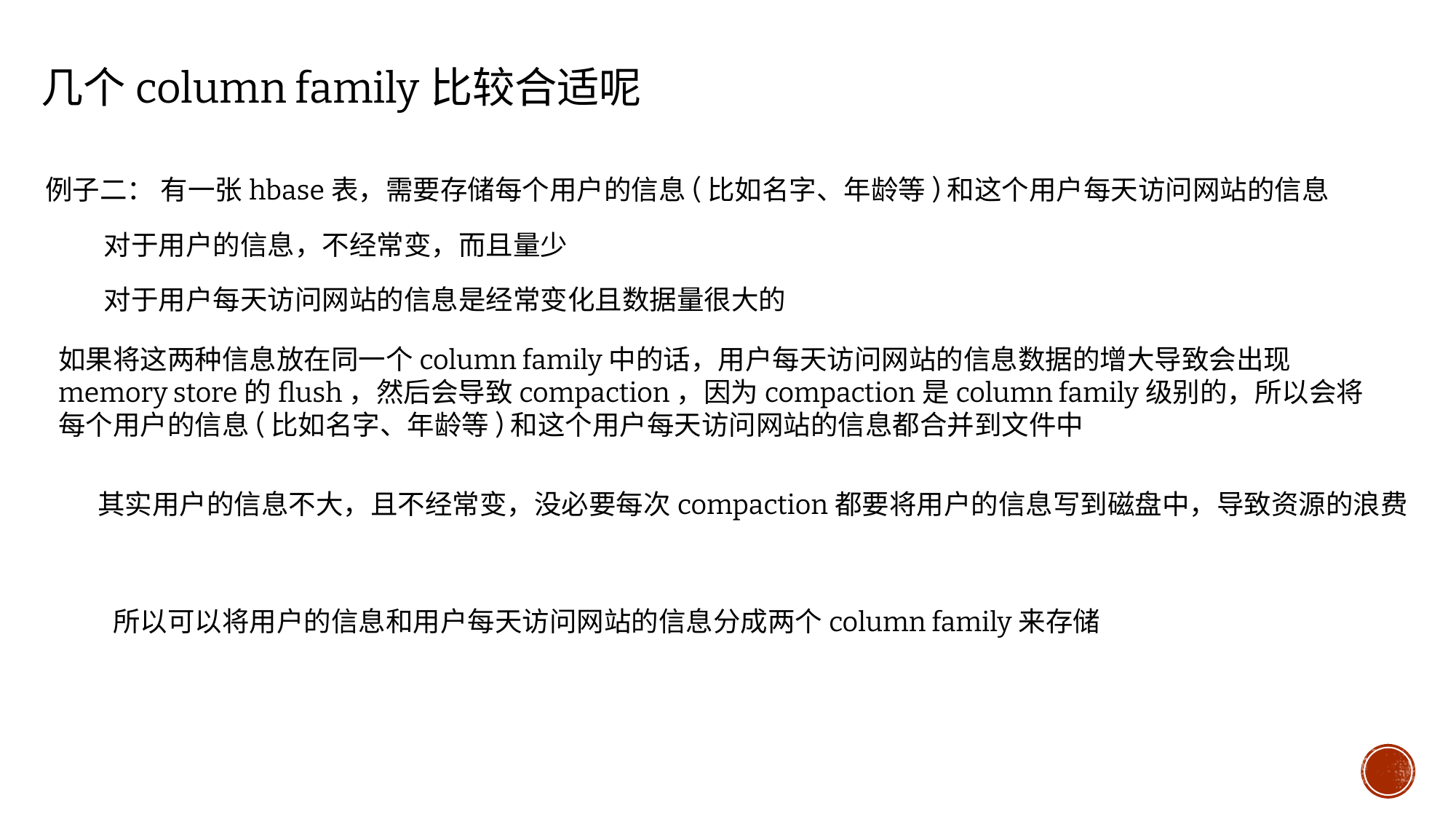

几个column family比较合适呢
例子二： 有一张hbase表，需要存储每个用户的信息(比如名字、年龄等)和这个用户每天访问网站的信息
对于用户的信息，不经常变，而且量少
对于用户每天访问网站的信息是经常变化且数据量很大的
如果将这两种信息放在同一个column family中的话，用户每天访问网站的信息数据的增大导致会出现
memory store的flush，然后会导致compaction，因为compaction是column family级别的，所以会将
每个用户的信息(比如名字、年龄等)和这个用户每天访问网站的信息都合并到文件中
其实用户的信息不大，且不经常变，没必要每次compaction都要将用户的信息写到磁盘中，导致资源的浪费
所以可以将用户的信息和用户每天访问网站的信息分成两个column family来存储